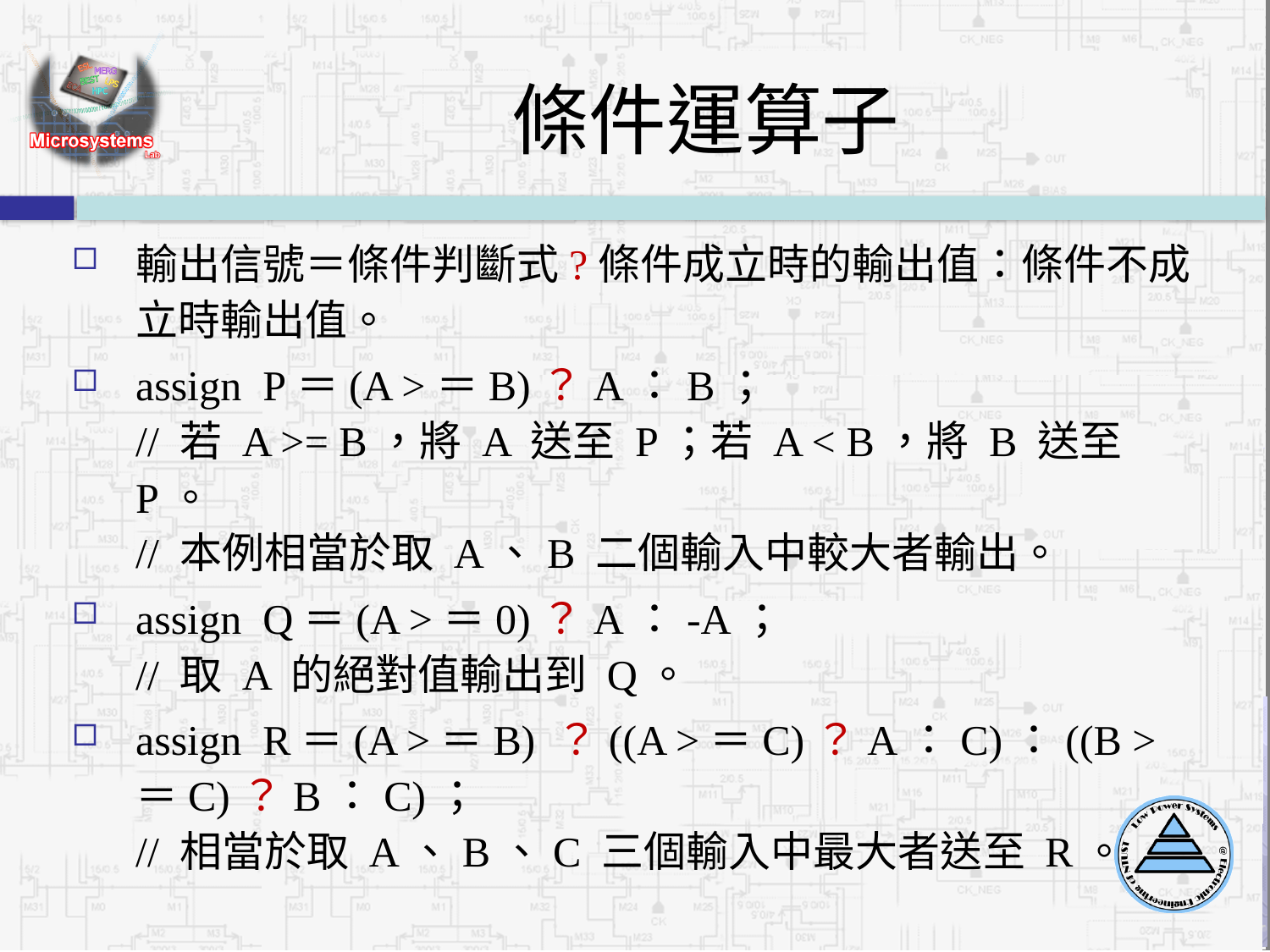

# 條件運算子
輸出信號＝條件判斷式?條件成立時的輸出值：條件不成立時輸出值。
assign  P＝(A >＝B)？A：B；
// 若 A >= B，將 A 送至 P；若 A < B，將 B 送至 P。
// 本例相當於取 A、B 二個輸入中較大者輸出。
assign  Q＝(A >＝0)？A：-A；
// 取 A 的絕對值輸出到 Q。
assign  R＝(A >＝B) ？((A >＝C)？A：C)：((B >＝C)？B：C)；
// 相當於取 A、B、C 三個輸入中最大者送至 R。